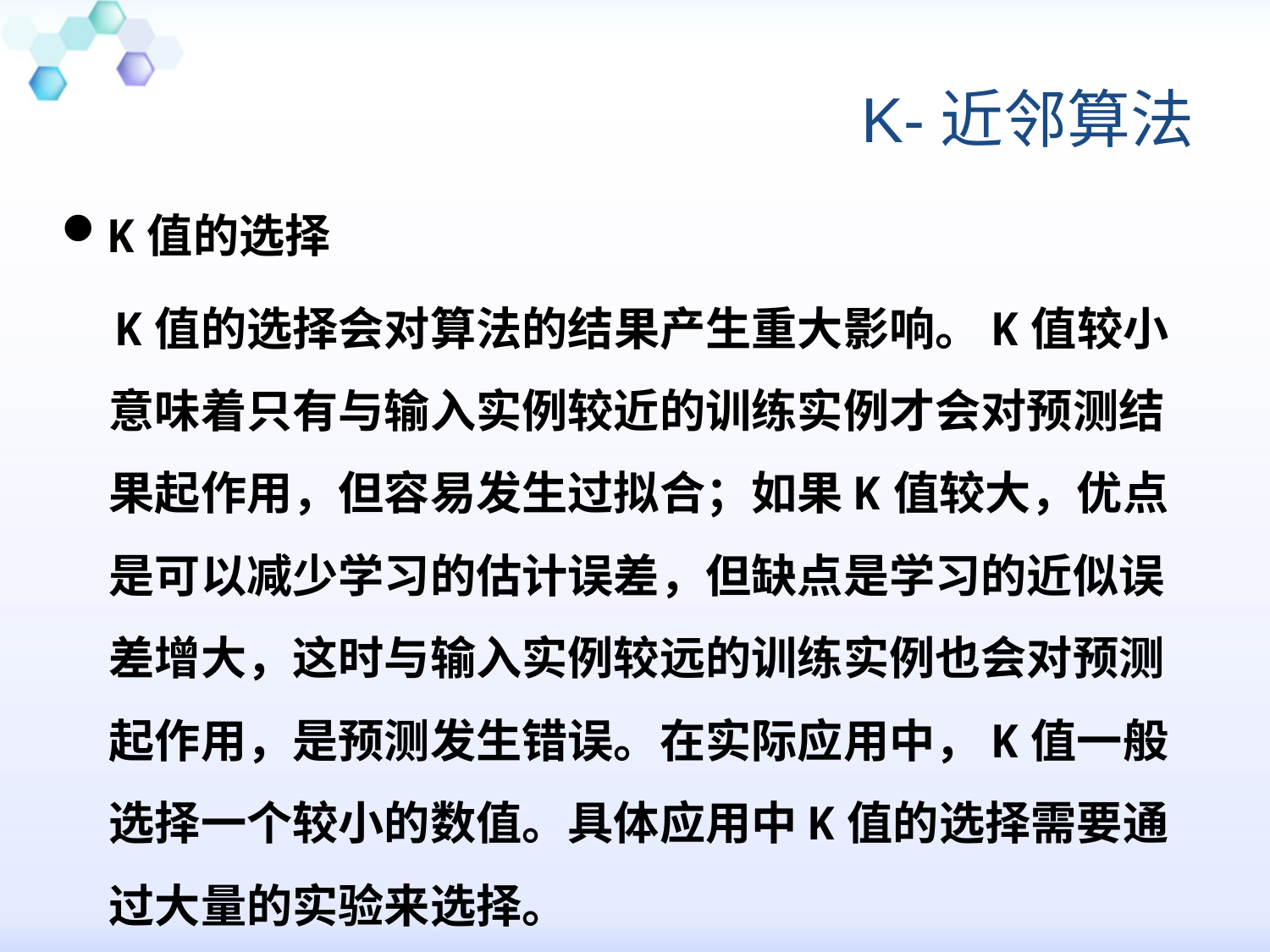

# K-近邻算法
K值的选择
  K值的选择会对算法的结果产生重大影响。K值较小意味着只有与输入实例较近的训练实例才会对预测结果起作用，但容易发生过拟合；如果K值较大，优点是可以减少学习的估计误差，但缺点是学习的近似误差增大，这时与输入实例较远的训练实例也会对预测起作用，是预测发生错误。在实际应用中，K值一般选择一个较小的数值。具体应用中K值的选择需要通过大量的实验来选择。
8